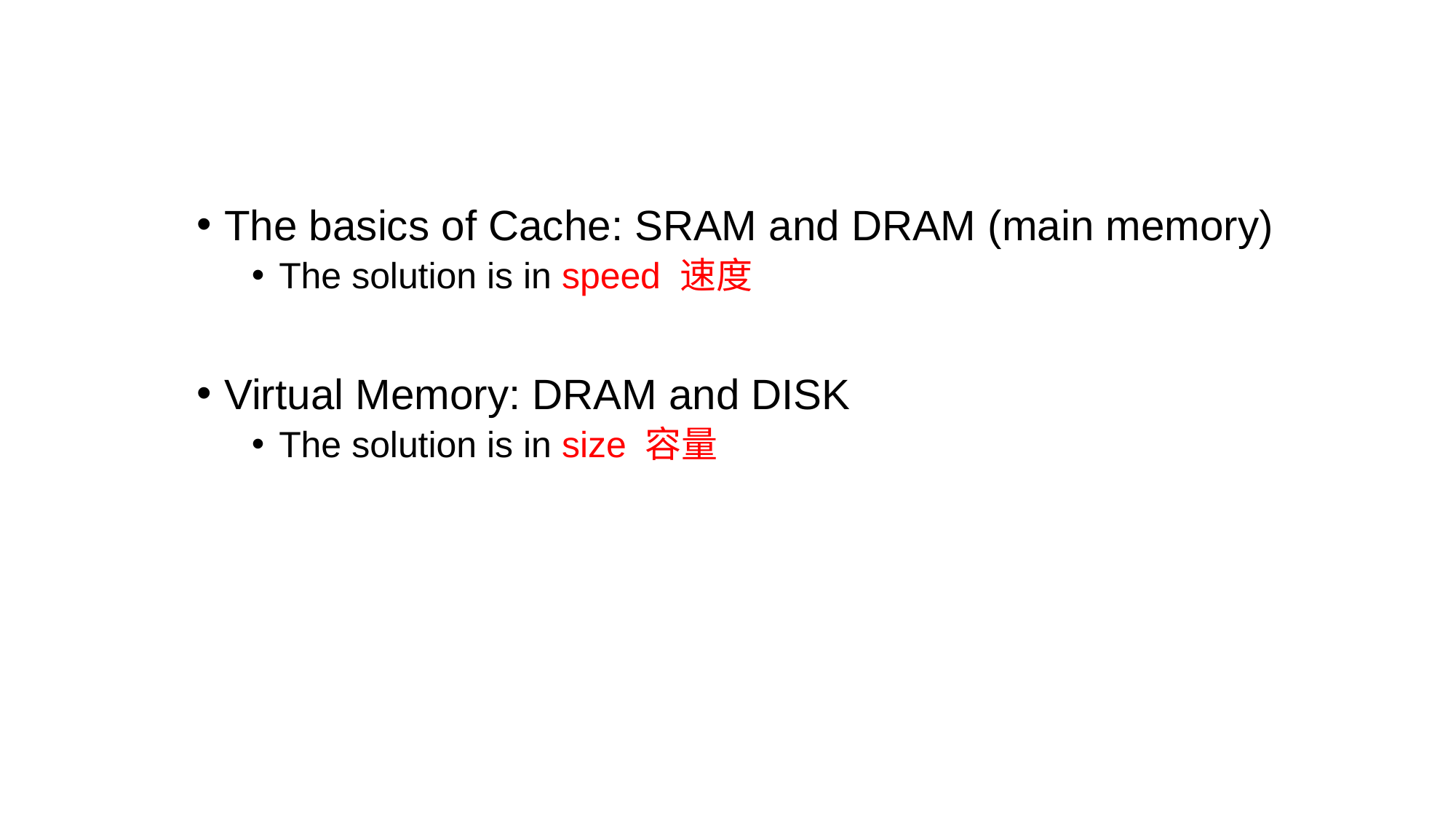

The basics of Cache: SRAM and DRAM (main memory)
The solution is in speed 速度

Virtual Memory: DRAM and DISK
The solution is in size 容量